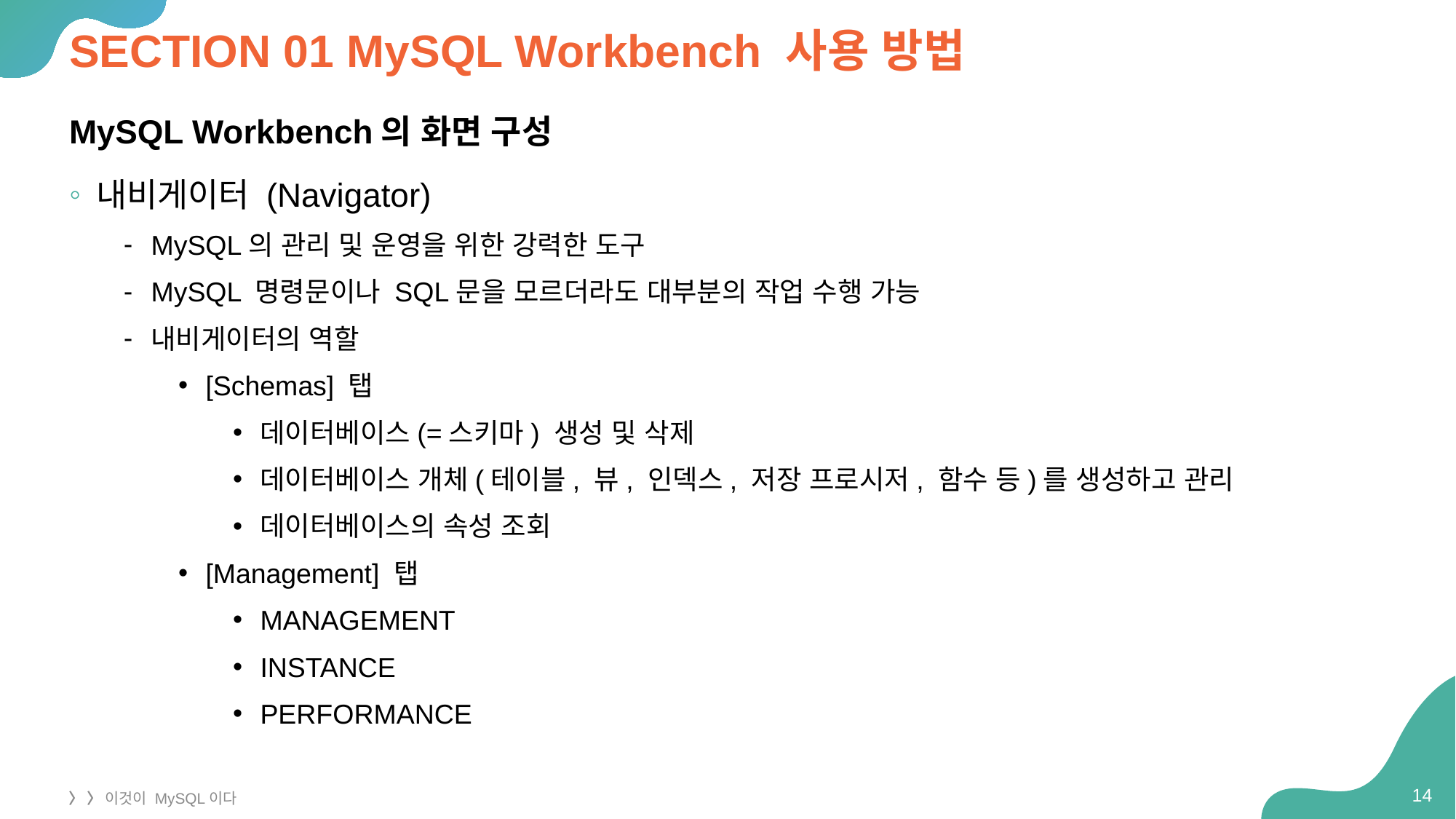

# SECTION 01 MySQL Workbench 사용 방법
MySQL Workbench의 화면 구성
내비게이터 (Navigator)
MySQL의 관리 및 운영을 위한 강력한 도구
MySQL 명령문이나 SQL문을 모르더라도 대부분의 작업 수행 가능
내비게이터의 역할
[Schemas] 탭
데이터베이스(=스키마) 생성 및 삭제
데이터베이스 개체(테이블, 뷰, 인덱스, 저장 프로시저, 함수 등)를 생성하고 관리
데이터베이스의 속성 조회
[Management] 탭
MANAGEMENT
INSTANCE
PERFORMANCE
14
〉 〉 이것이 MySQL이다